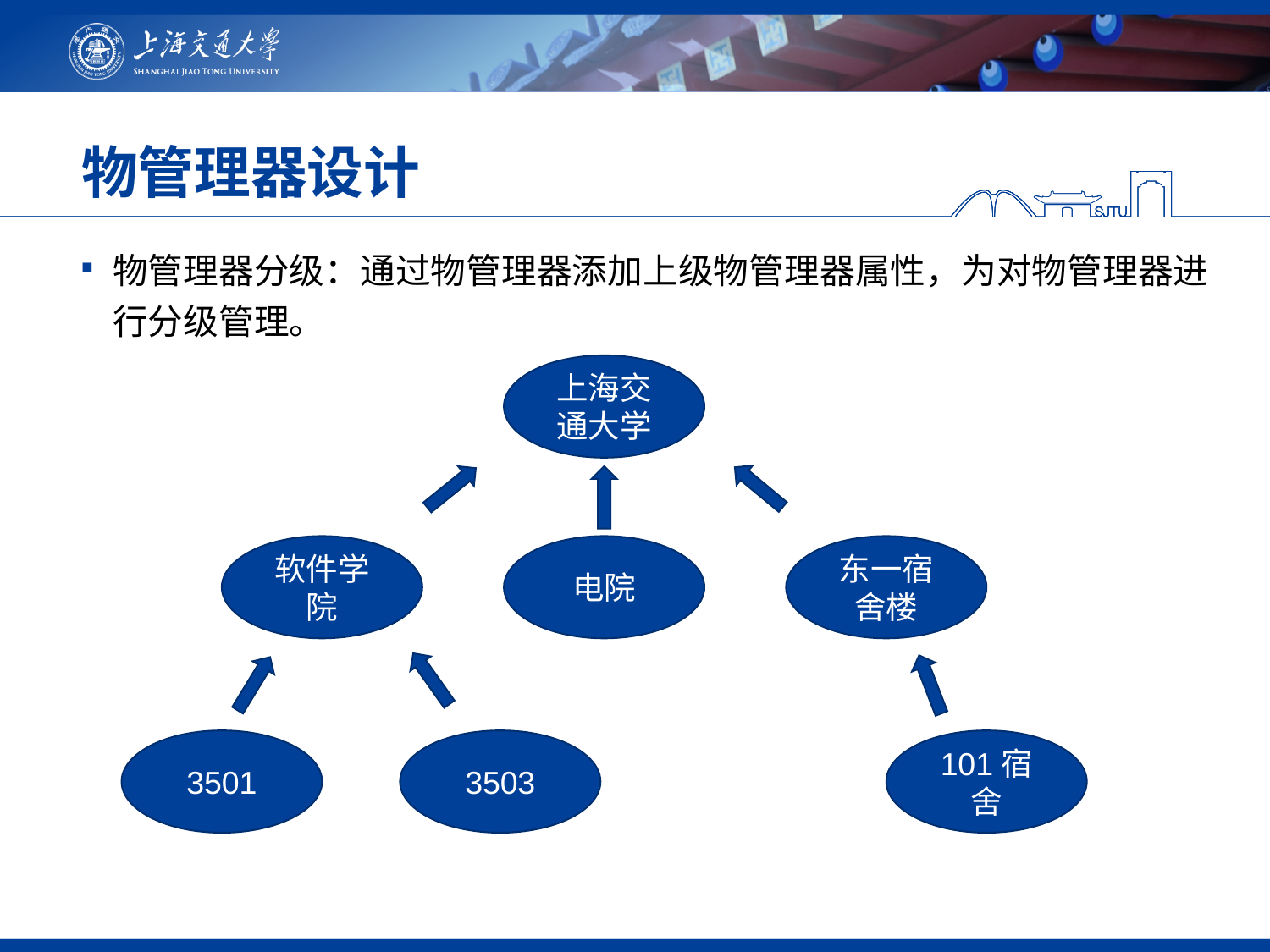

物管理器设计
物管理器分级：通过物管理器添加上级物管理器属性，为对物管理器进行分级管理。
上海交通大学

软件学院
东一宿舍楼
电院

3501
3503
101宿舍